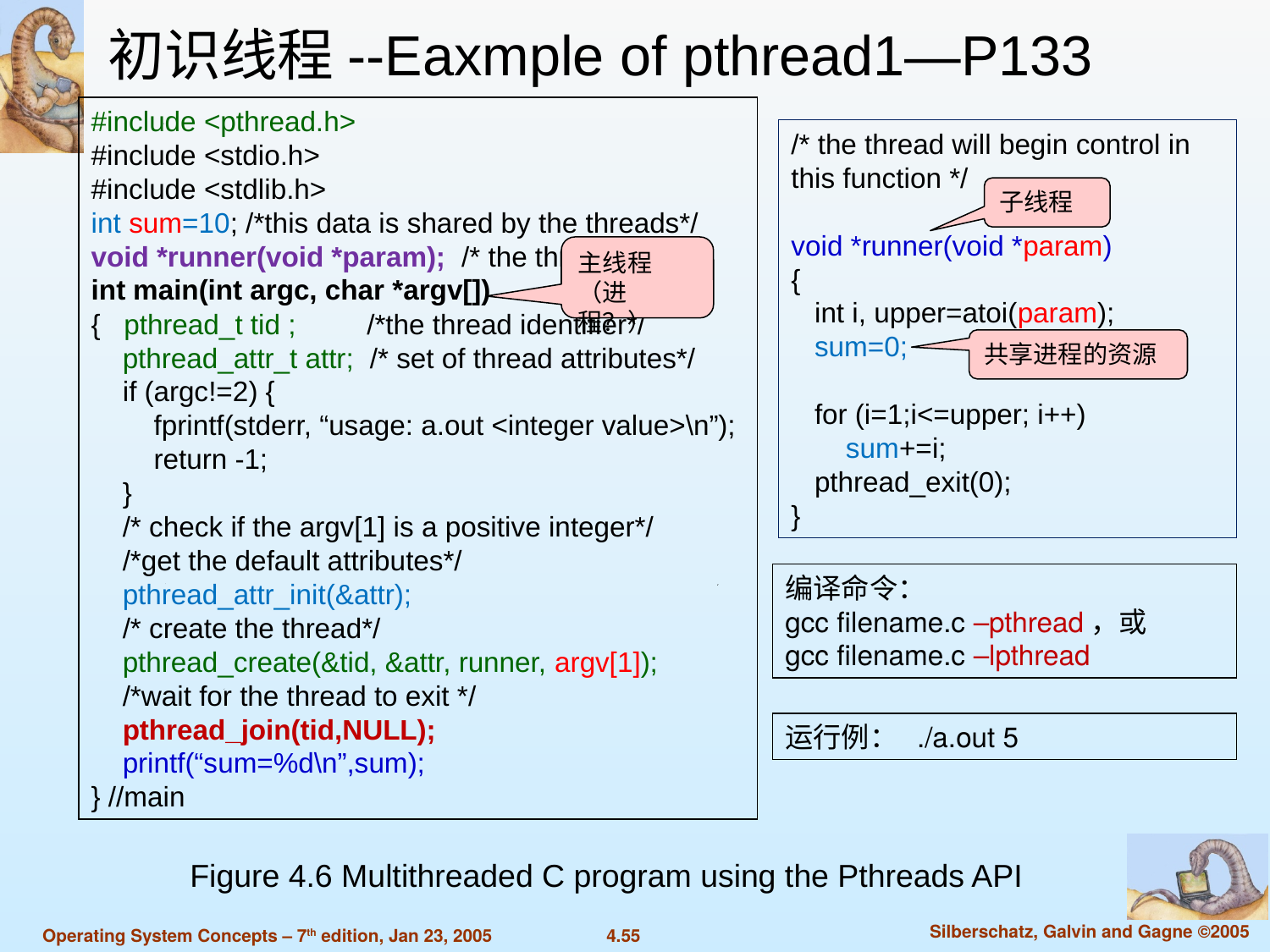

初识线程--Eaxmple of pthread1—P133
#include <pthread.h>
#include <stdio.h>
#include <stdlib.h>
int sum=10; /*this data is shared by the threads*/
void *runner(void *param);  /* the thread*/
int main(int argc, char *argv[])
{   pthread_t tid ;         /*the thread identifier*/
    pthread_attr_t attr;  /* set of thread attributes*/
    if (argc!=2) {
        fprintf(stderr, “usage: a.out <integer value>\n”);
        return -1;
    }
    /* check if the argv[1] is a positive integer*/
    /*get the default attributes*/
    pthread_attr_init(&attr);
    /* create the thread*/
    pthread_create(&tid, &attr, runner, argv[1]);
    /*wait for the thread to exit */
    pthread_join(tid,NULL);
    printf(“sum=%d\n”,sum);
} //main
/* the thread will begin control in this function */

void *runner(void *param)
{
   int i, upper=atoi(param);
   sum=0;

   for (i=1;i<=upper; i++)
       sum+=i;
   pthread_exit(0);
}
子线程
主线程
（进程？）
共享进程的资源
编译命令：
gcc filename.c –pthread，或
gcc filename.c –lpthread
运行例：  ./a.out 5
Figure 4.6 Multithreaded C program using the Pthreads API